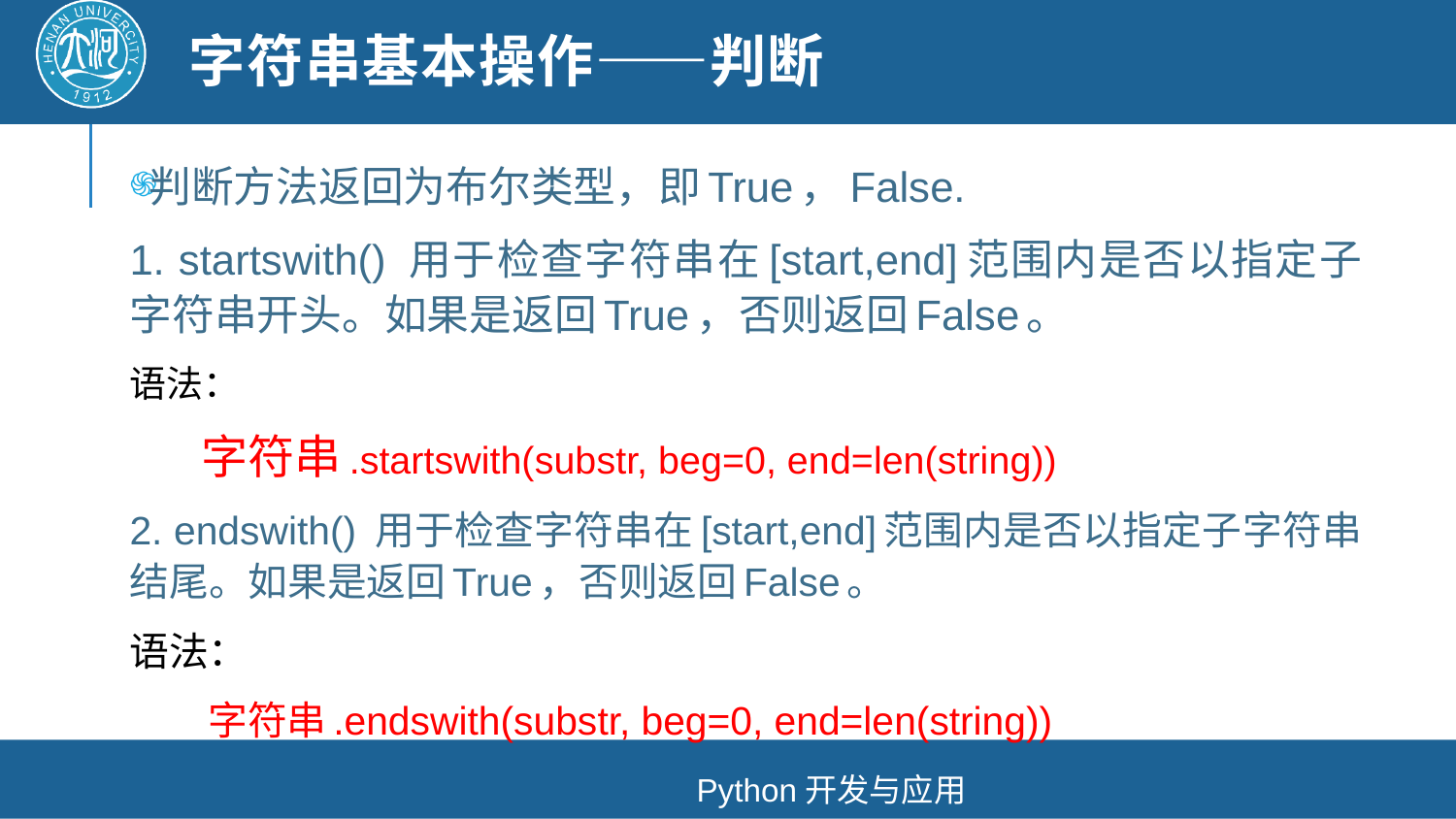

# 字符串基本操作——判断
判断方法返回为布尔类型，即True，False.
1. startswith() 用于检查字符串在[start,end]范围内是否以指定子字符串开头。如果是返回True，否则返回False。
语法：
        字符串.startswith(substr, beg=0, end=len(string))
2. endswith() 用于检查字符串在[start,end]范围内是否以指定子字符串结尾。如果是返回True，否则返回False。
语法：
        字符串.endswith(substr, beg=0, end=len(string))

Python开发与应用
26